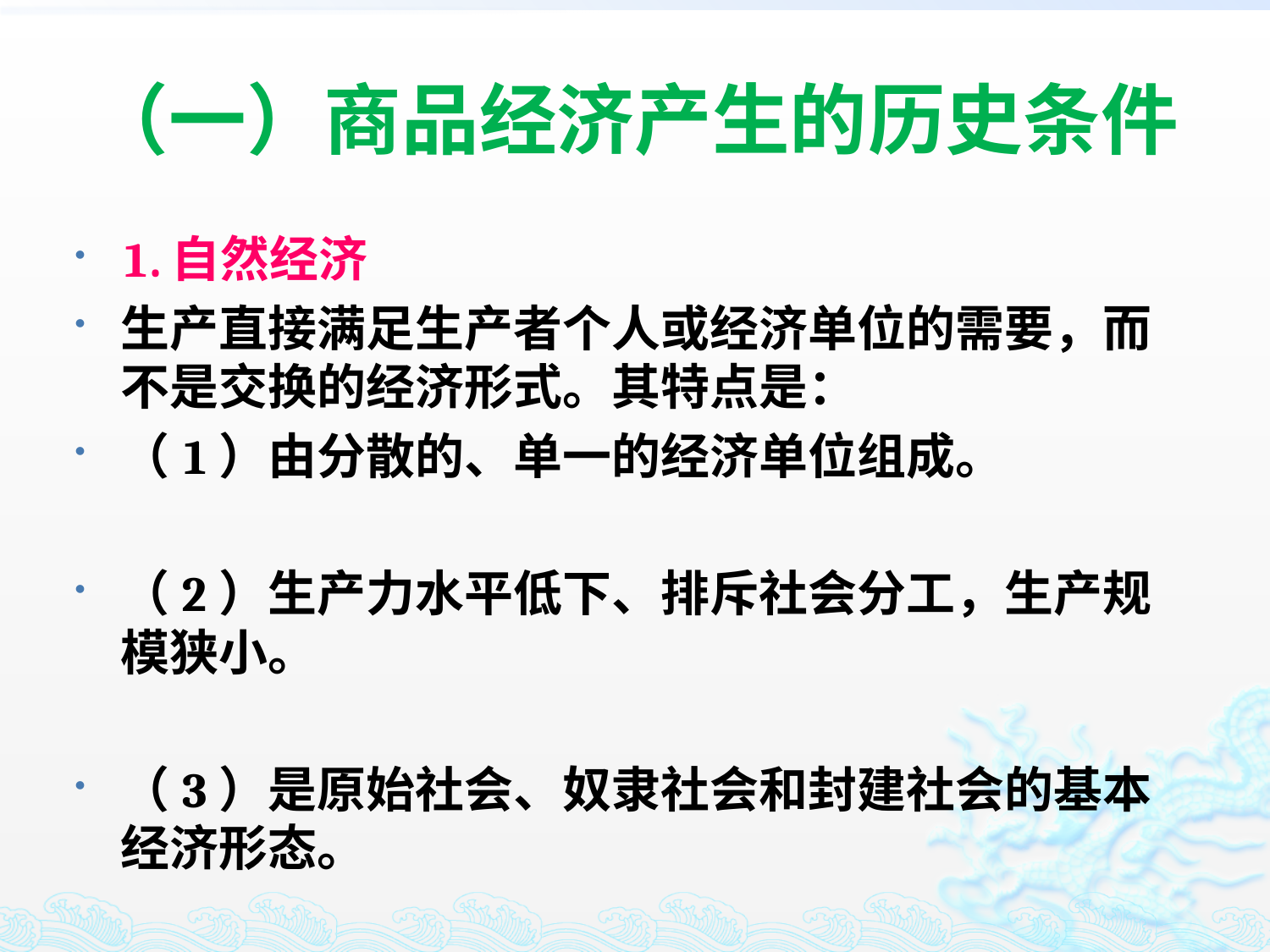

# （一）商品经济产生的历史条件
1.自然经济
生产直接满足生产者个人或经济单位的需要，而不是交换的经济形式。其特点是：
（1）由分散的、单一的经济单位组成。

（2）生产力水平低下、排斥社会分工，生产规模狭小。

（3）是原始社会、奴隶社会和封建社会的基本经济形态。